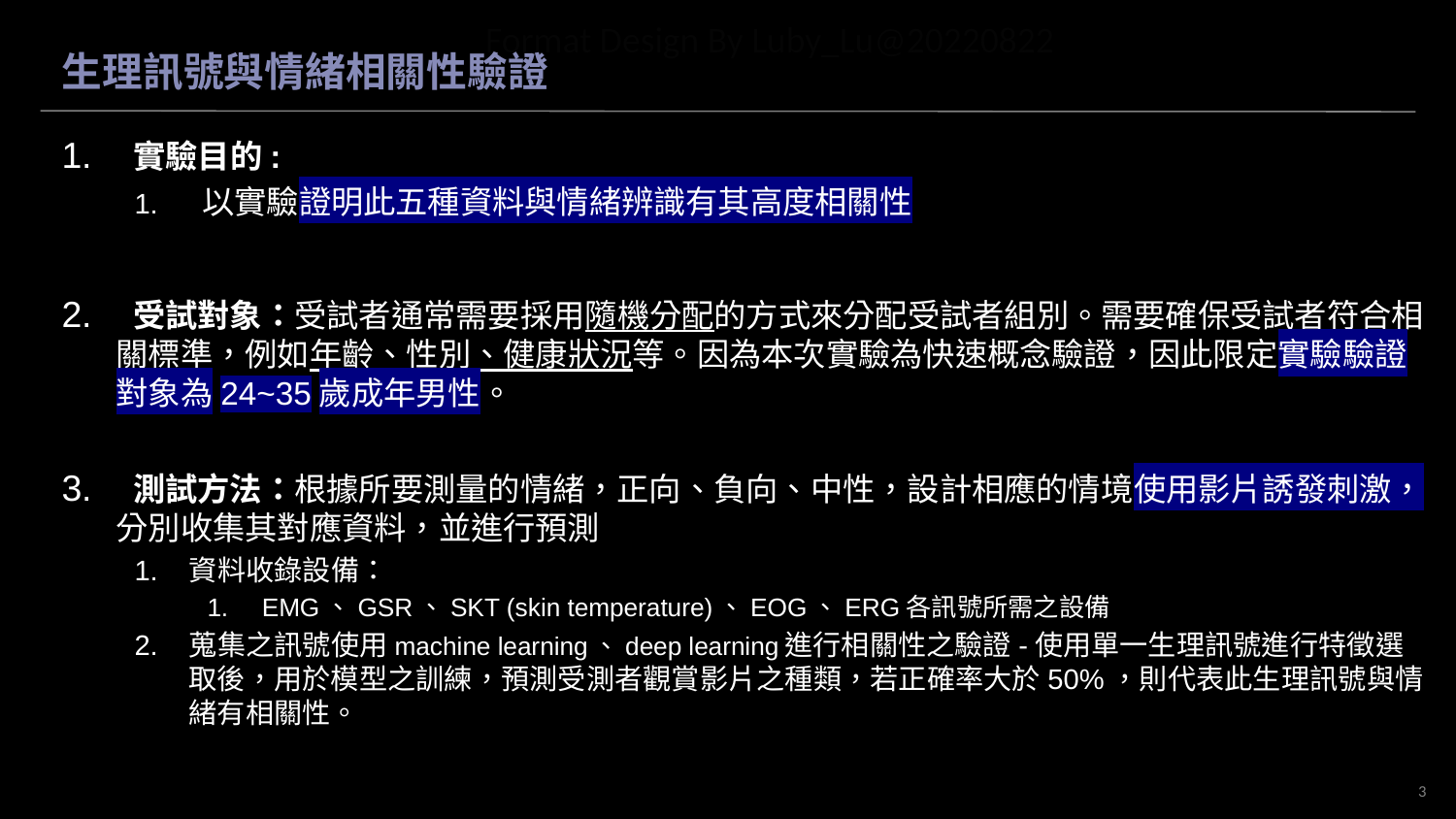

# 生理訊號與情緒相關性驗證
 實驗目的:
 以實驗證明此五種資料與情緒辨識有其高度相關性

 受試對象：受試者通常需要採用隨機分配的方式來分配受試者組別。需要確保受試者符合相關標準，例如年齡、性別、健康狀況等。因為本次實驗為快速概念驗證，因此限定實驗驗證對象為24~35歲成年男性。

 測試方法：根據所要測量的情緒，正向、負向、中性，設計相應的情境使用影片誘發刺激，分別收集其對應資料，並進行預測
資料收錄設備：
EMG、GSR、SKT (skin temperature)、EOG、ERG各訊號所需之設備
蒐集之訊號使用machine learning、deep learning進行相關性之驗證-使用單一生理訊號進行特徵選取後，用於模型之訓練，預測受測者觀賞影片之種類，若正確率大於50%，則代表此生理訊號與情緒有相關性。

3